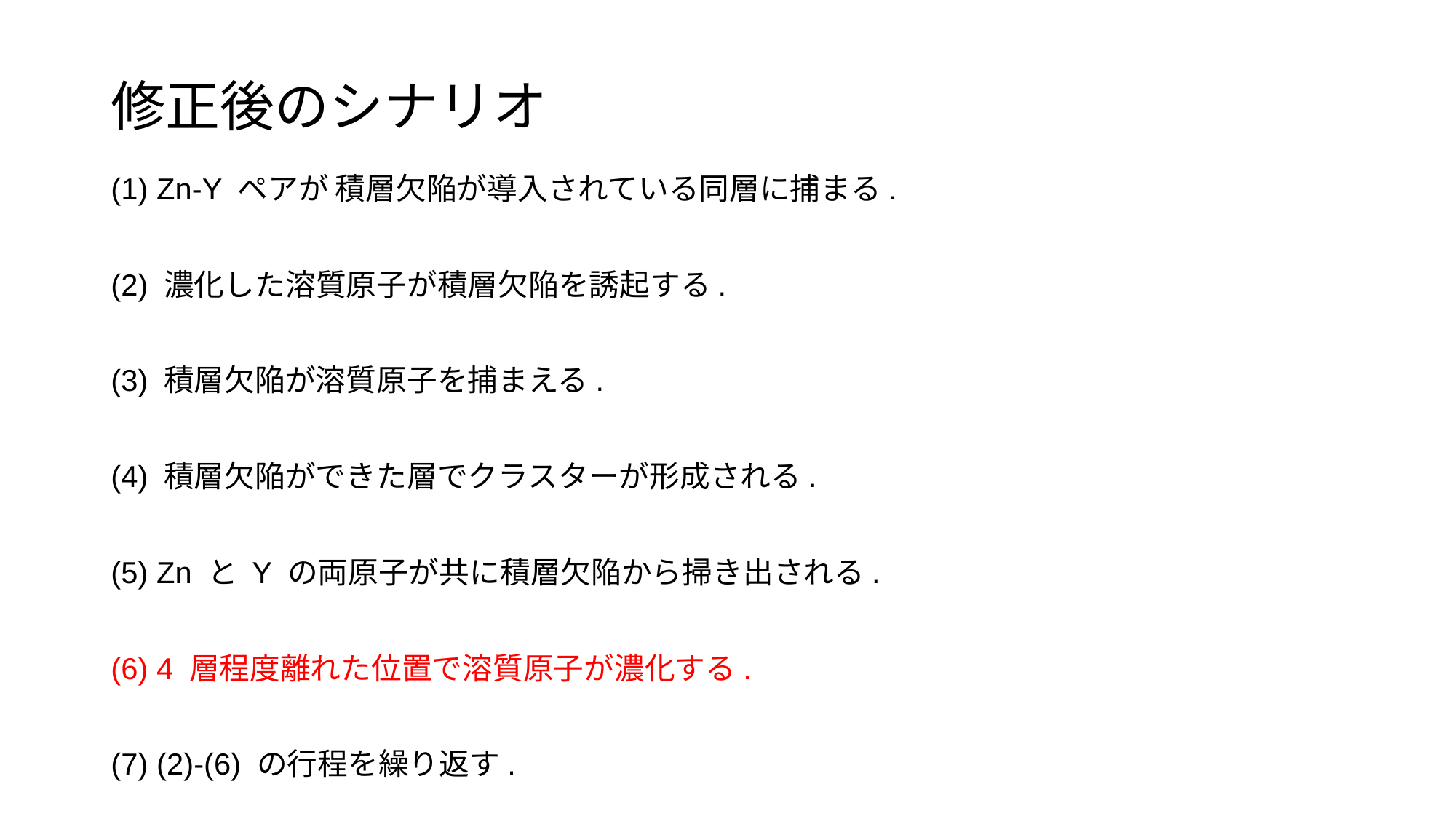

修正後のシナリオ
(1) Zn-Y ペアが 積層欠陥が導入されている同層に捕まる.

(2) 濃化した溶質原子が積層欠陥を誘起する.

(3) 積層欠陥が溶質原子を捕まえる.

(4) 積層欠陥ができた層でクラスターが形成される.

(5) Zn と Y の両原子が共に積層欠陥から掃き出される.

(6) 4 層程度離れた位置で溶質原子が濃化する.

(7) (2)-(6) の行程を繰り返す.